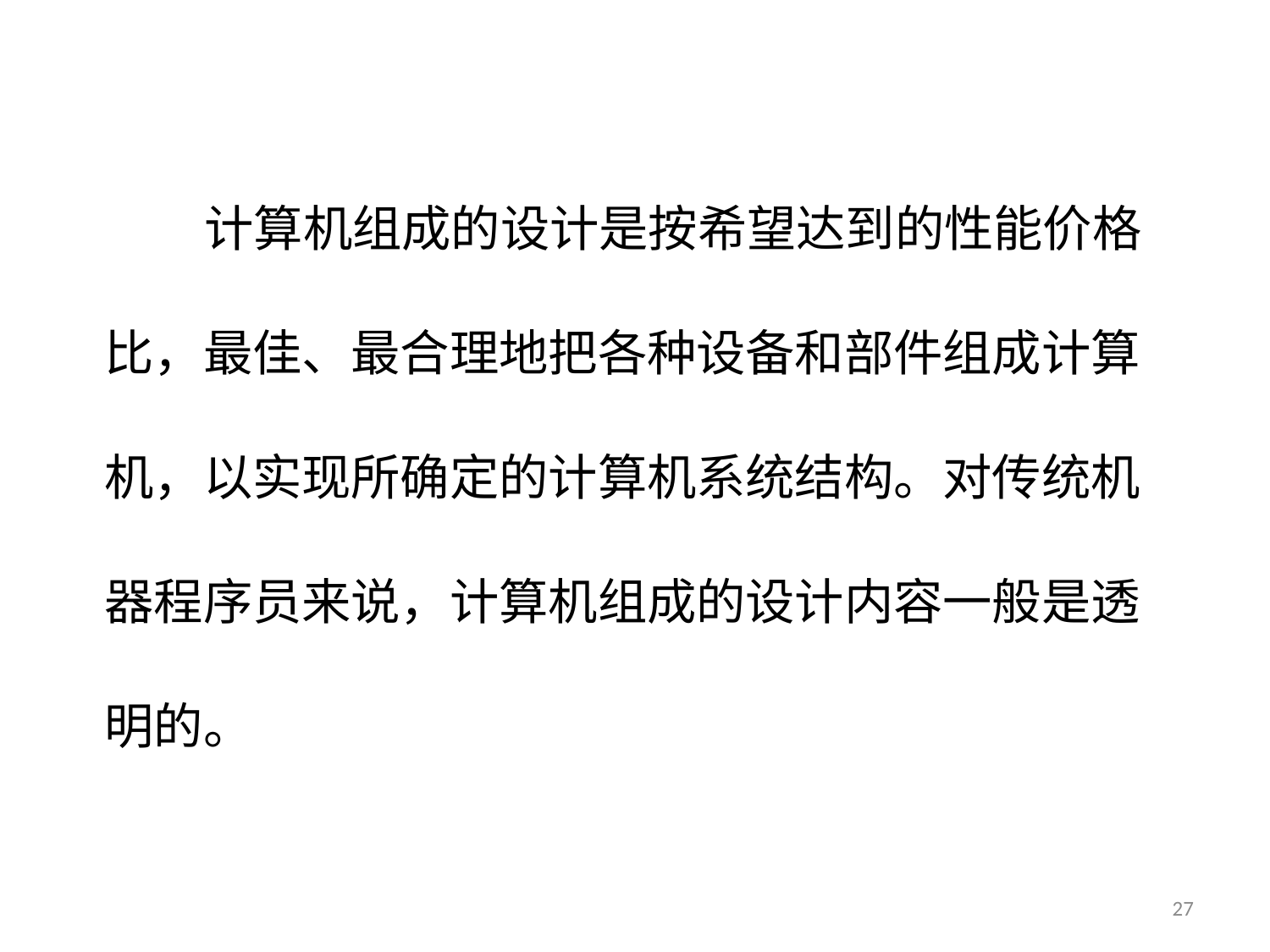

计算机组成的设计是按希望达到的性能价格比，最佳、最合理地把各种设备和部件组成计算机，以实现所确定的计算机系统结构。对传统机器程序员来说，计算机组成的设计内容一般是透明的。
27